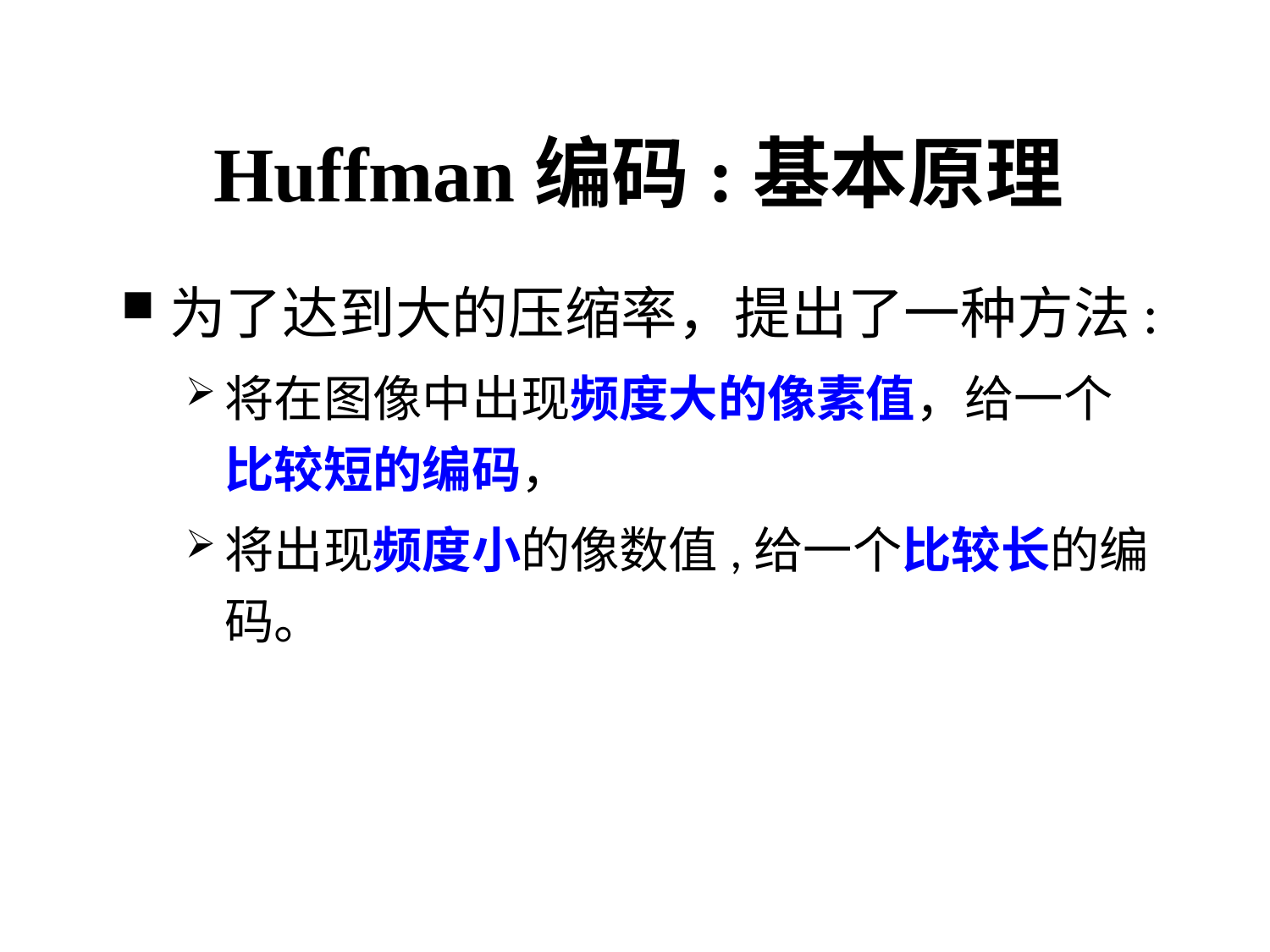

# Huffman编码:基本原理
为了达到大的压缩率，提出了一种方法:
将在图像中出现频度大的像素值，给一个比较短的编码，
将出现频度小的像数值,给一个比较长的编码。